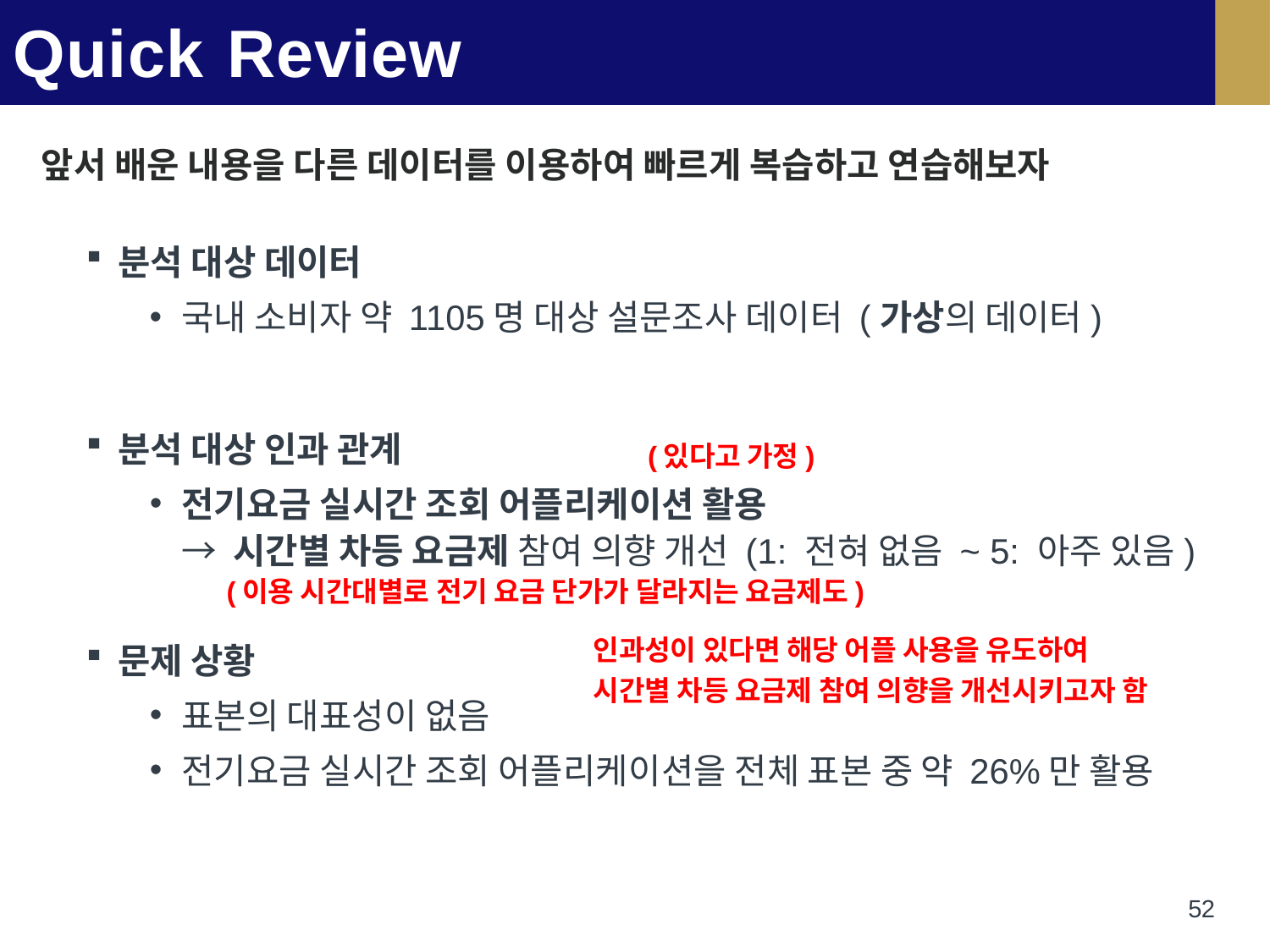

# Quick Review
앞서 배운 내용을 다른 데이터를 이용하여 빠르게 복습하고 연습해보자

분석 대상 데이터
국내 소비자 약 1105명 대상 설문조사 데이터 (가상의 데이터)
분석 대상 인과 관계
(있다고 가정)
전기요금 실시간 조회 어플리케이션 활용
→ 시간별 차등 요금제 참여 의향 개선 (1: 전혀 없음 ~ 5: 아주 있음)
(이용 시간대별로 전기 요금 단가가 달라지는 요금제도)
인과성이 있다면 해당 어플 사용을 유도하여
문제 상황
시간별 차등 요금제 참여 의향을 개선시키고자 함
표본의 대표성이 없음
전기요금 실시간 조회 어플리케이션을 전체 표본 중 약 26%만 활용
52